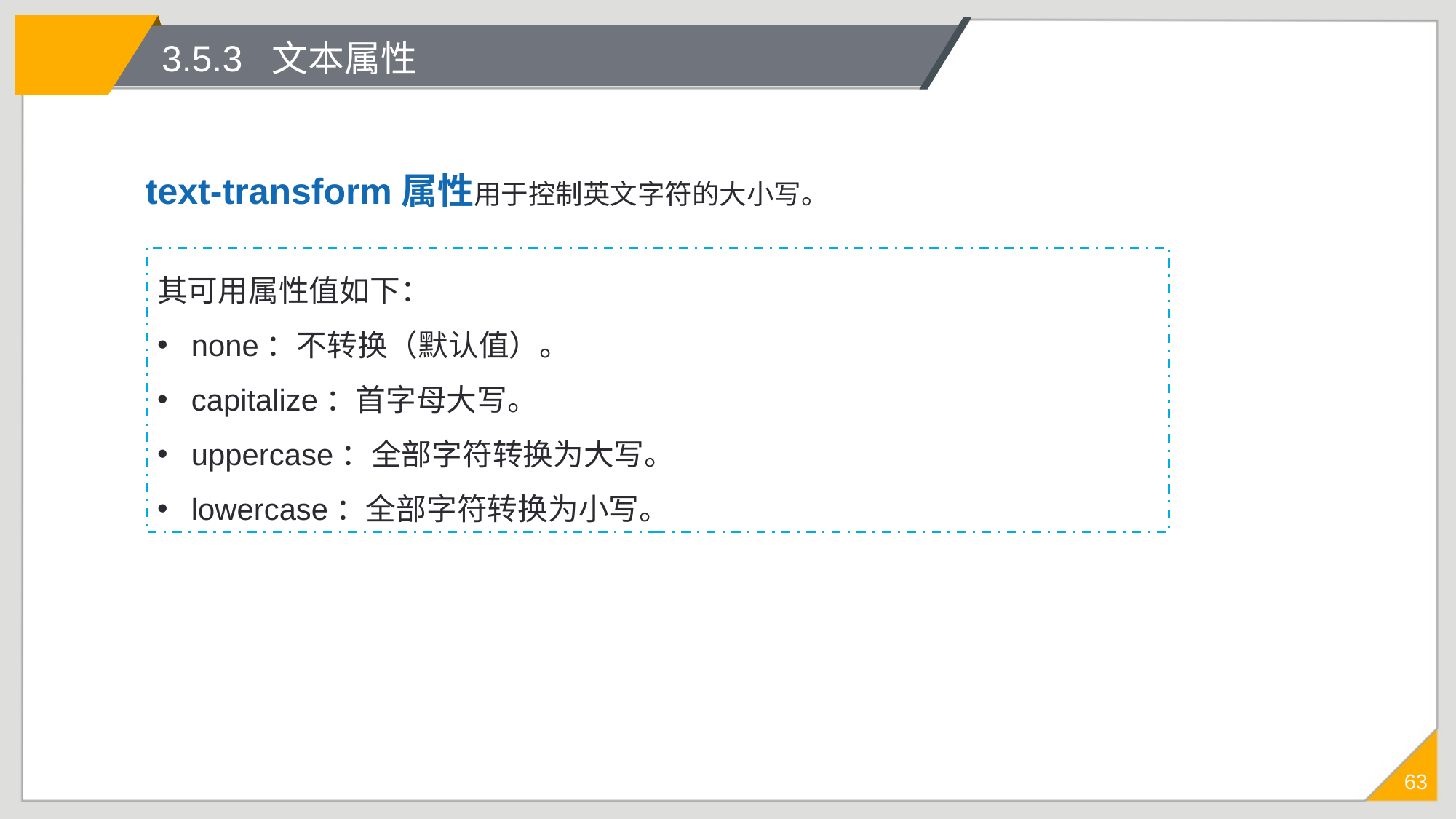

# 3.5.3  文本属性
text-transform属性用于控制英文字符的大小写。
其可用属性值如下：
none：不转换（默认值）。
capitalize：首字母大写。
uppercase：全部字符转换为大写。
lowercase：全部字符转换为小写。